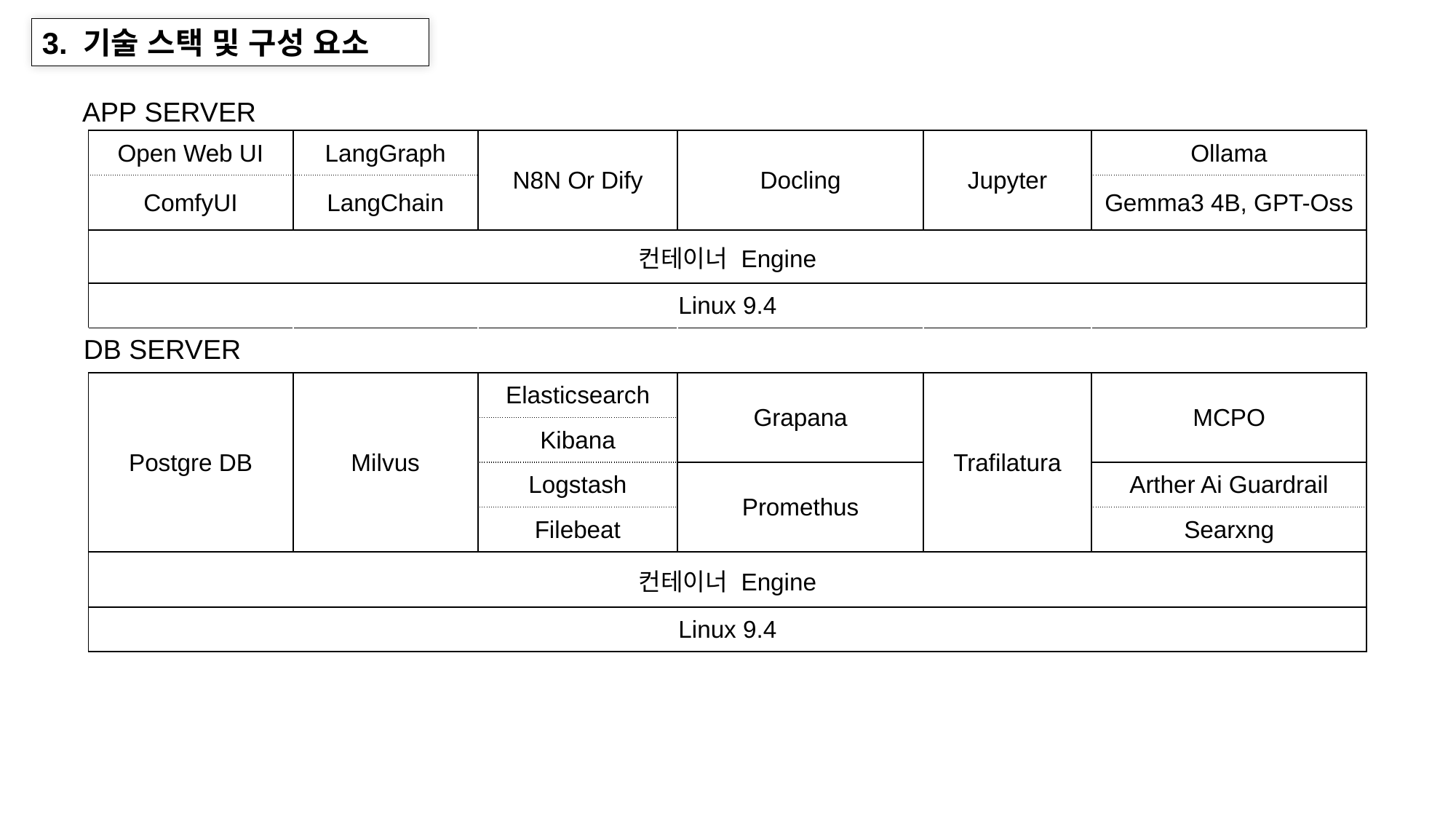

3. 기술 스택 및 구성 요소
APP SERVER
| Open Web UI | LangGraph | N8N Or Dify | Docling | Jupyter | Ollama |
| --- | --- | --- | --- | --- | --- |
| ComfyUI | LangChain |  |  |  | Gemma3 4B, GPT-Oss |
| 컨테이너 Engine |  |  |  |  |  |
| Linux 9.4 |  |  |  |  |  |
|  |  |  |  |  |  |
| Postgre DB | Milvus | Elasticsearch | Grapana | Trafilatura | MCPO |
|  |  | Kibana |  |  |  |
|  |  | Logstash | Promethus |  | Arther Ai Guardrail |
|  |  | Filebeat |  |  | Searxng |
| 컨테이너 Engine |  |  |  |  |  |
| Linux 9.4 |  |  |  |  |  |
DB SERVER